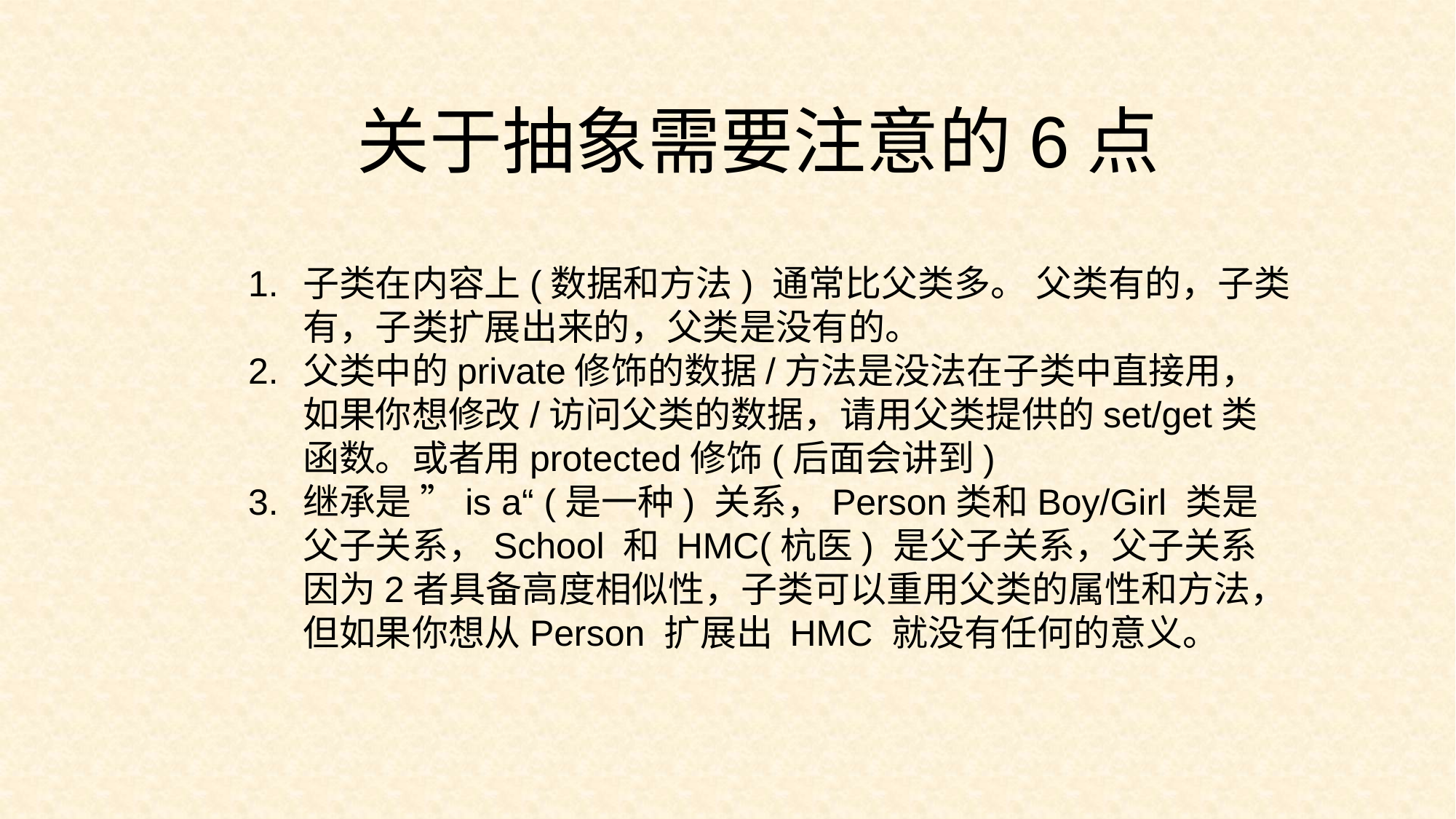

关于抽象需要注意的6点

子类在内容上(数据和方法) 通常比父类多。 父类有的，子类有，子类扩展出来的，父类是没有的。
父类中的private修饰的数据/方法是没法在子类中直接用，如果你想修改/访问父类的数据，请用父类提供的set/get类函数。或者用protected修饰(后面会讲到)
继承是 ”is a“ (是一种) 关系，Person类和Boy/Girl 类是 父子关系，School 和 HMC(杭医) 是父子关系，父子关系因为2者具备高度相似性，子类可以重用父类的属性和方法，但如果你想从Person 扩展出 HMC 就没有任何的意义。